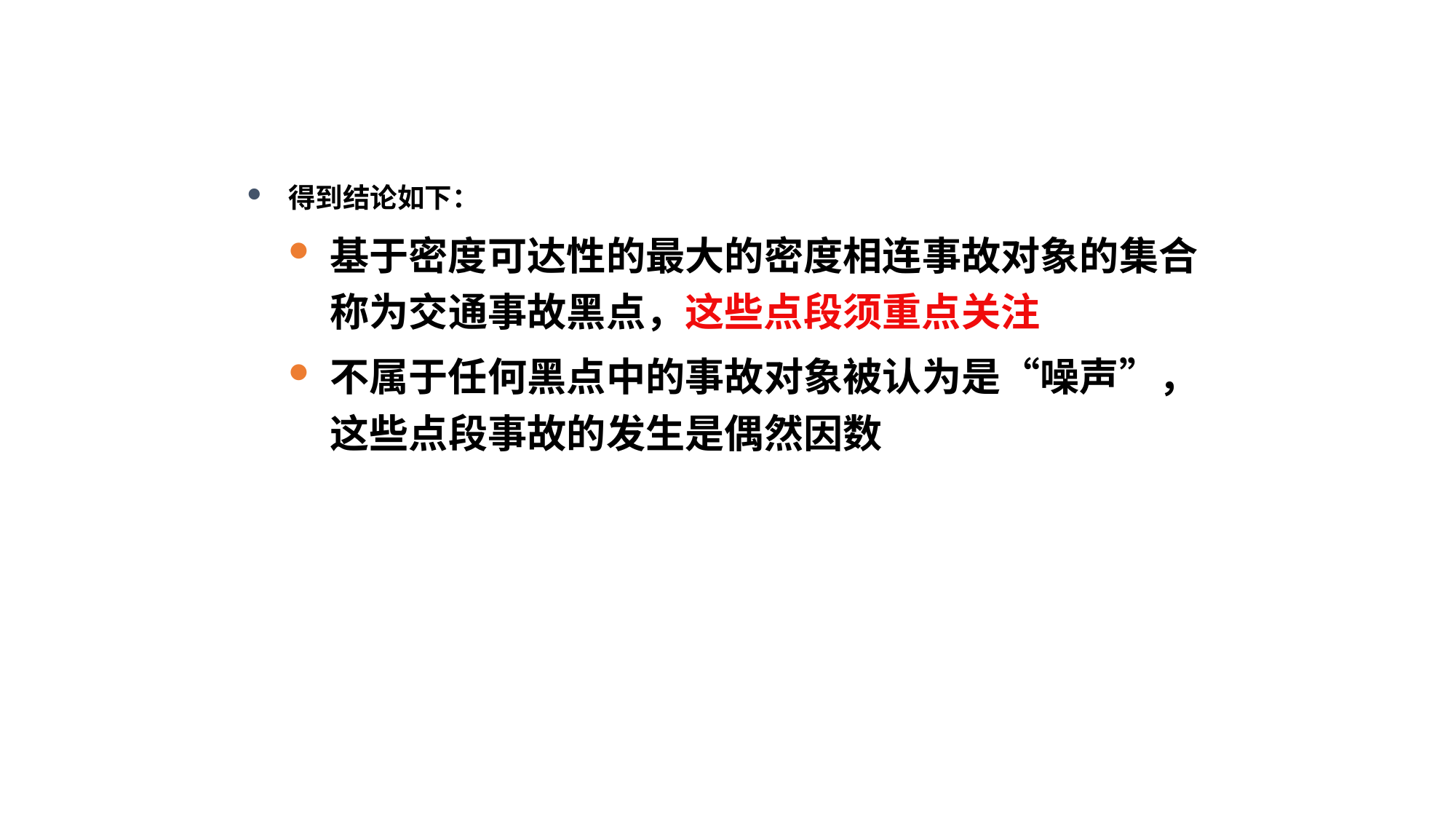

得到结论如下：
基于密度可达性的最大的密度相连事故对象的集合称为交通事故黑点，这些点段须重点关注
不属于任何黑点中的事故对象被认为是“噪声”，这些点段事故的发生是偶然因数